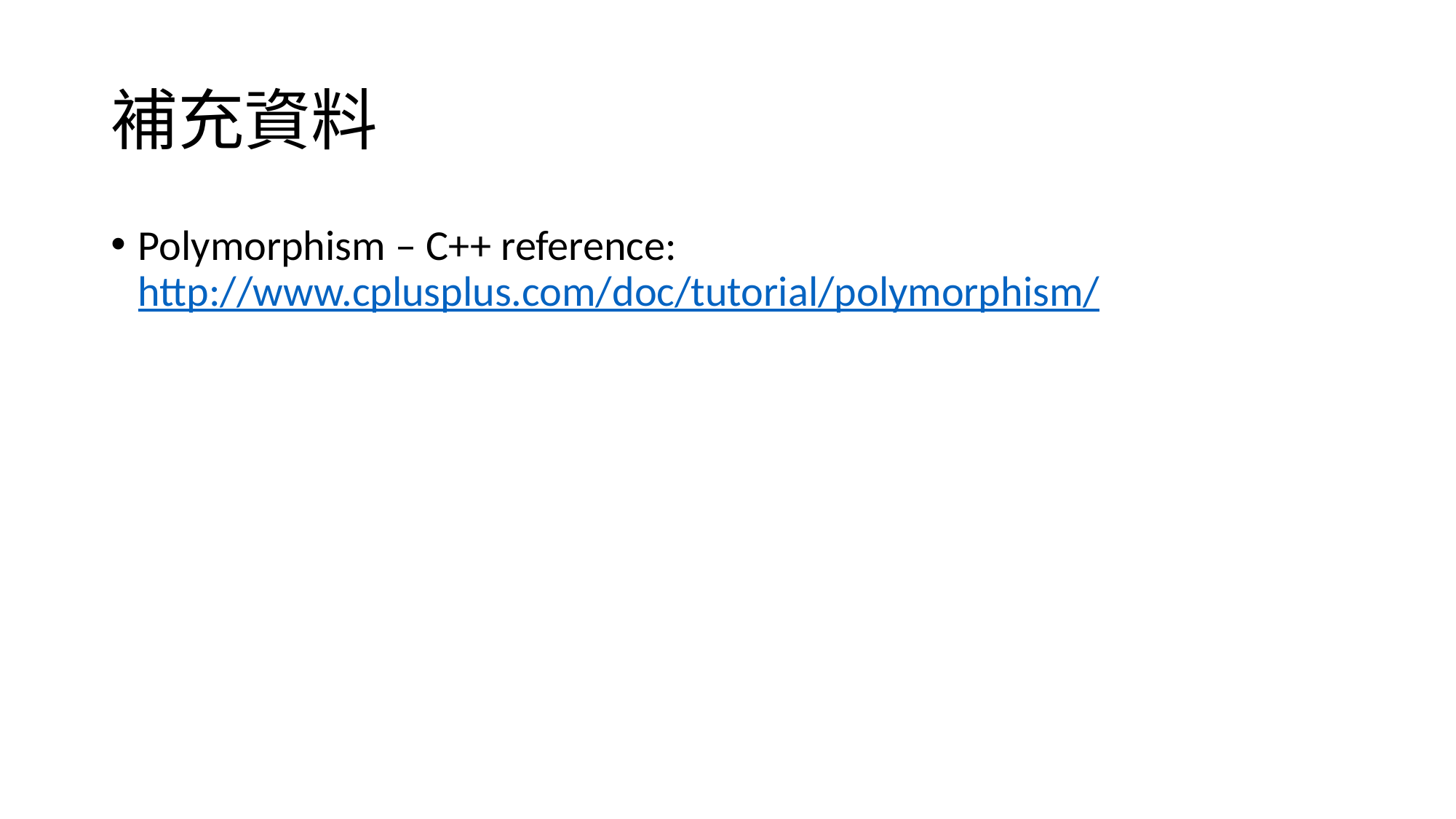

# 補充資料
Polymorphism – C++ reference: http://www.cplusplus.com/doc/tutorial/polymorphism/